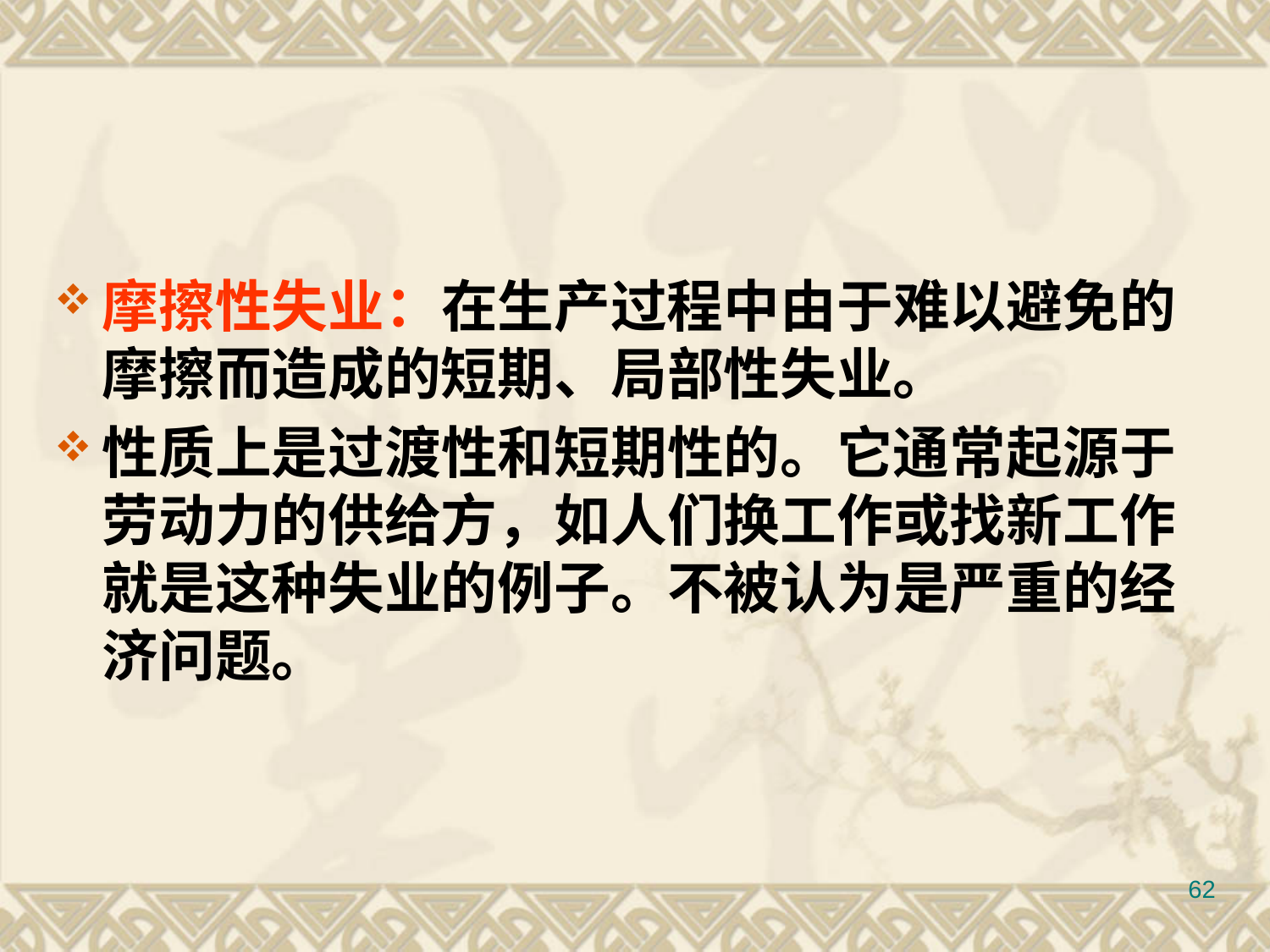

#
摩擦性失业：在生产过程中由于难以避免的摩擦而造成的短期、局部性失业。
性质上是过渡性和短期性的。它通常起源于劳动力的供给方，如人们换工作或找新工作就是这种失业的例子。不被认为是严重的经济问题。
62